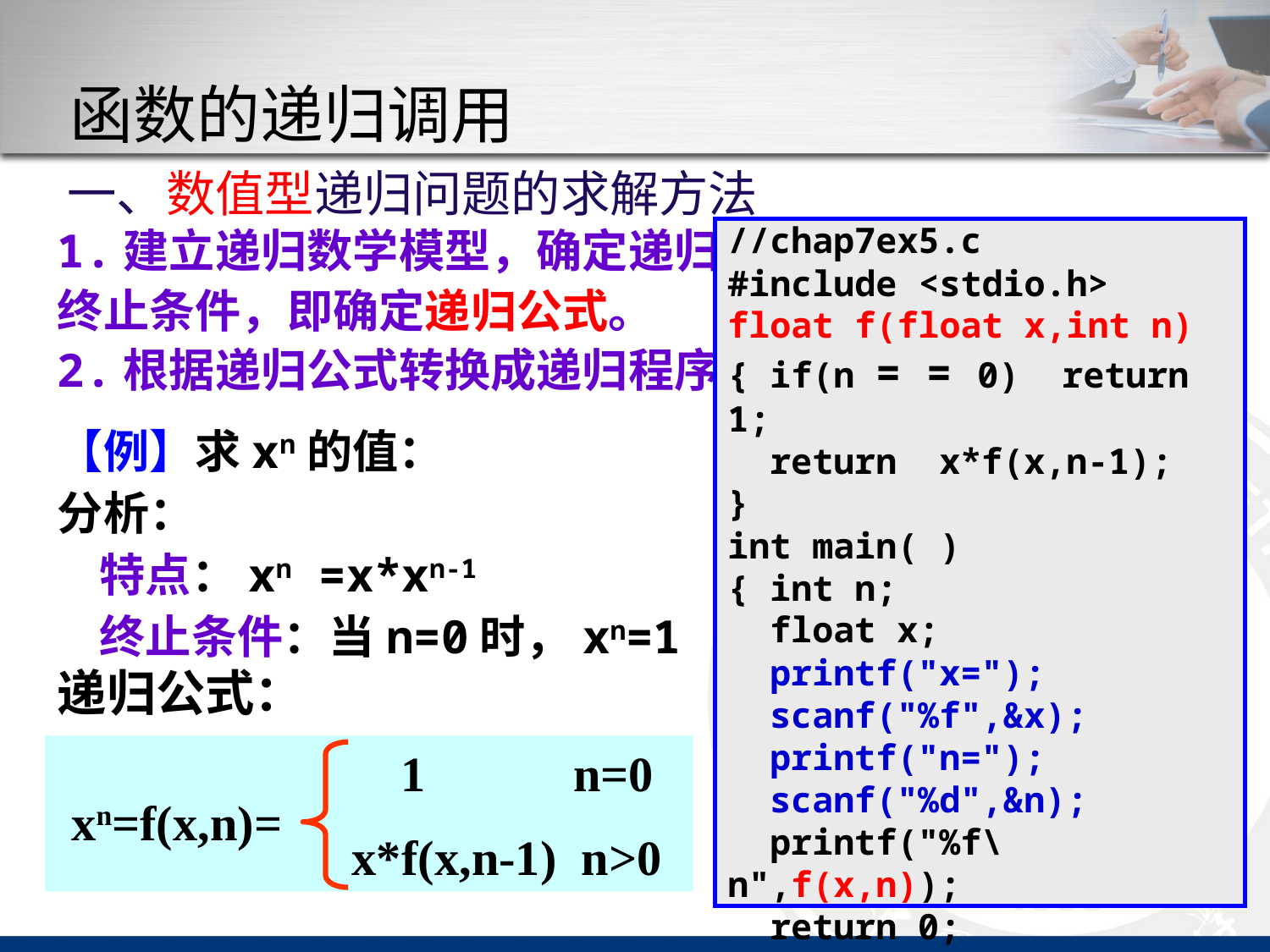

# 函数的递归调用
一、数值型递归问题的求解方法
1.建立递归数学模型，确定递归
终止条件，即确定递归公式。
2.根据递归公式转换成递归程序。
//chap7ex5.c
#include <stdio.h>
float f(float x,int n)
{ if(n = = 0)  return 1;
  return  x*f(x,n-1);
}
int main( )
{ int n;
  float x;
  printf("x=");
  scanf("%f",&x);
  printf("n=");
  scanf("%d",&n);
  printf("%f\n",f(x,n));
  return 0;
}
【例】求xn的值：
分析：
   特点：xn =x*xn-1
   终止条件：当n=0时，xn=1
递归公式：
                            1            n=0
                        x*f(x,n-1)  n>0

xn=f(x,n)=